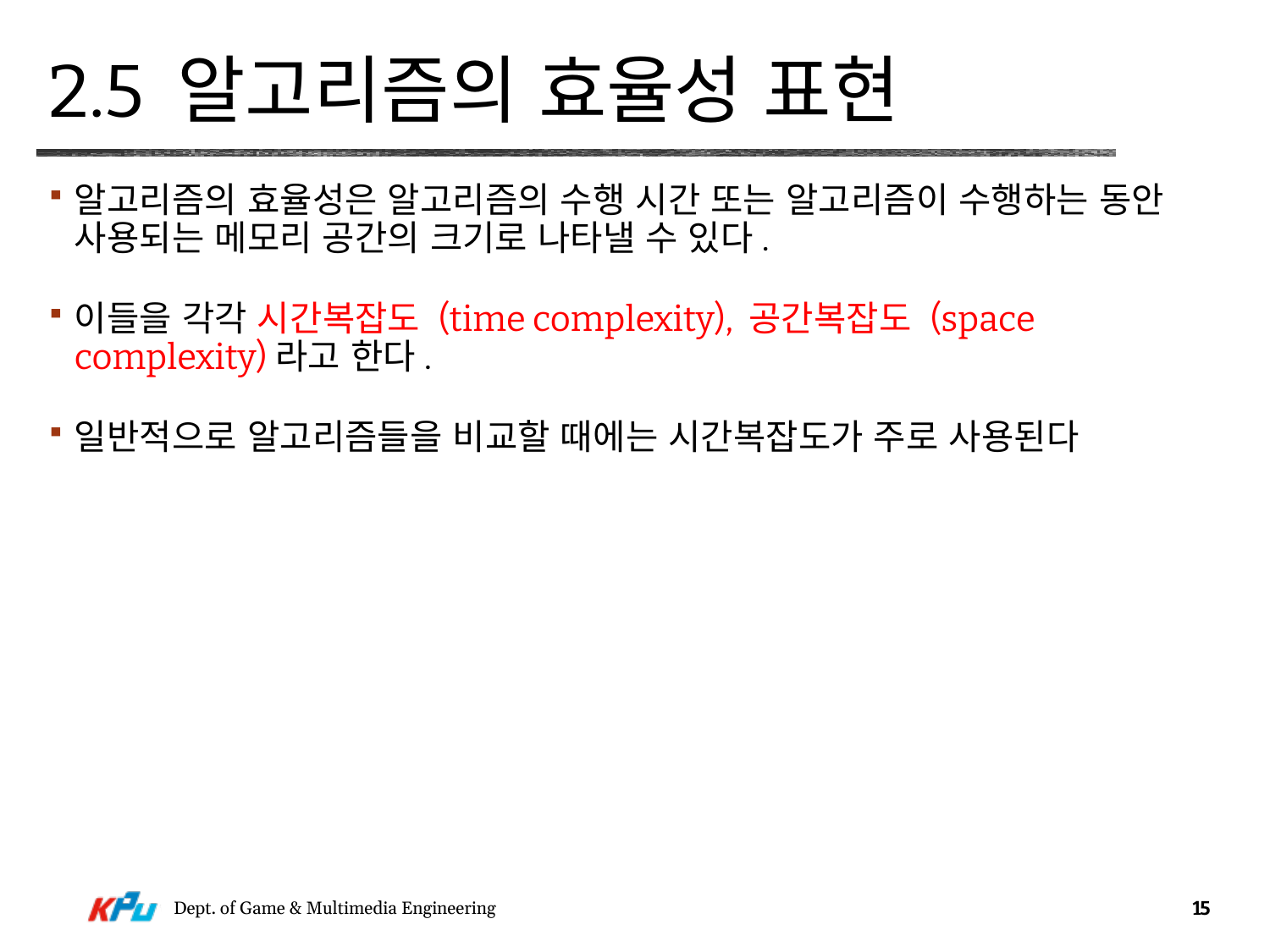

# 2.5 알고리즘의 효율성 표현
알고리즘의 효율성은 알고리즘의 수행 시간 또는 알고리즘이 수행하는 동안 사용되는 메모리 공간의 크기로 나타낼 수 있다.
이들을 각각 시간복잡도 (time complexity), 공간복잡도 (space complexity)라고 한다.
일반적으로 알고리즘들을 비교할 때에는 시간복잡도가 주로 사용된다
Dept. of Game & Multimedia Engineering
15